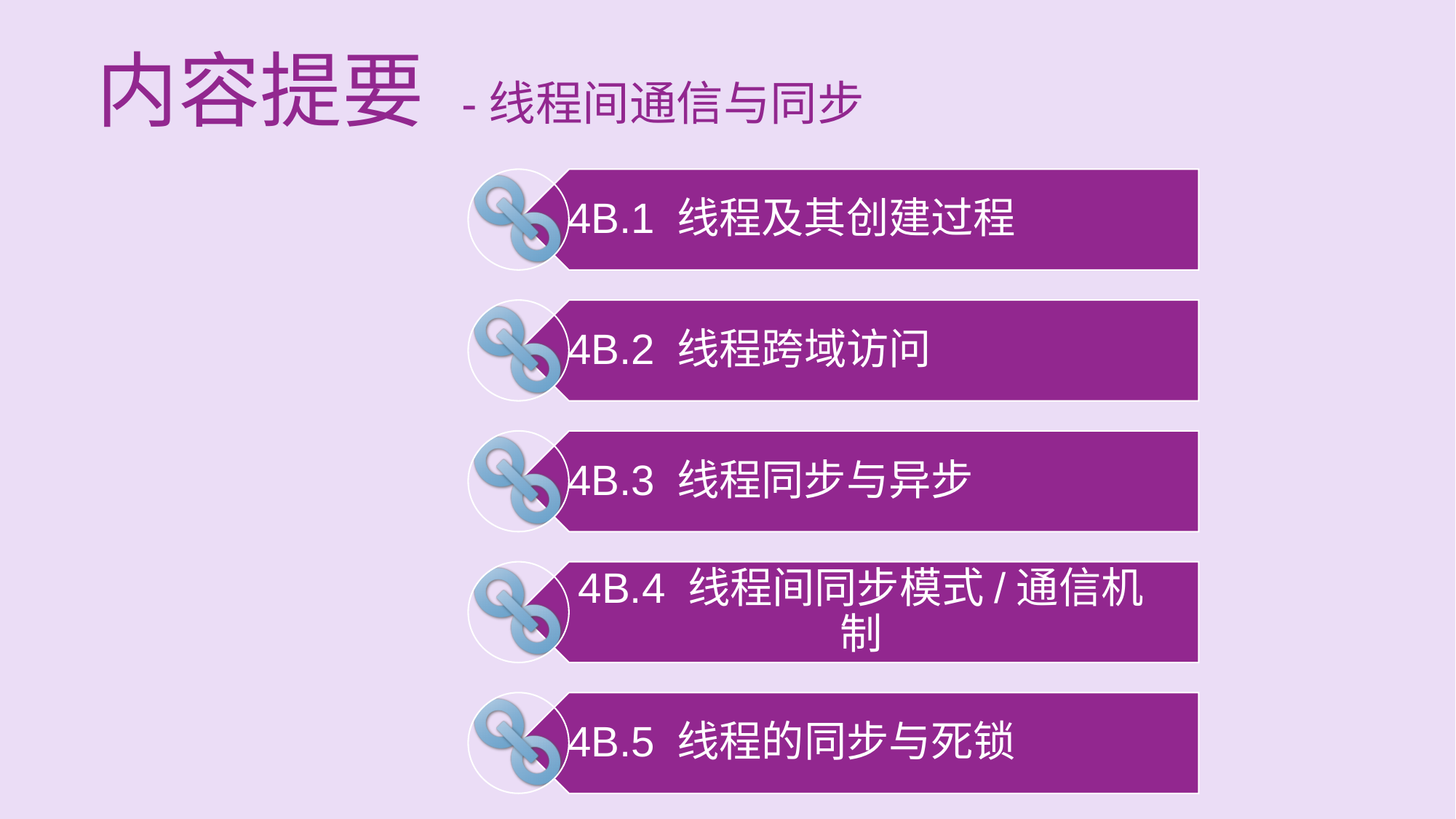

# 内容提要 -线程间通信与同步
4B.1 线程及其创建过程
4B.2 线程跨域访问
4B.3 线程同步与异步
4B.4 线程间同步模式/通信机制
4B.5 线程的同步与死锁